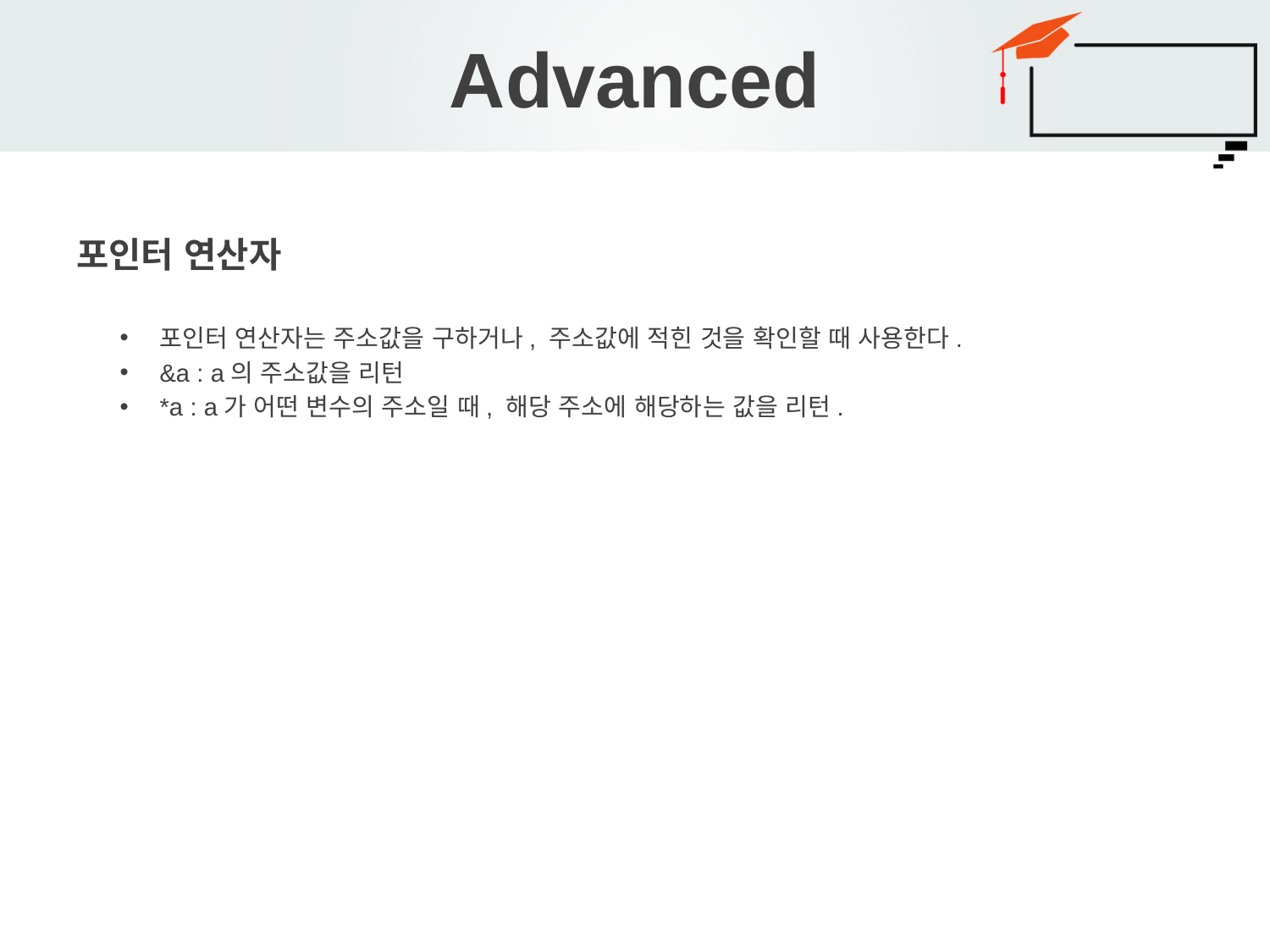

# Advanced
포인터 연산자
포인터 연산자는 주소값을 구하거나, 주소값에 적힌 것을 확인할 때 사용한다.
&a : a의 주소값을 리턴
*a : a가 어떤 변수의 주소일 때, 해당 주소에 해당하는 값을 리턴.